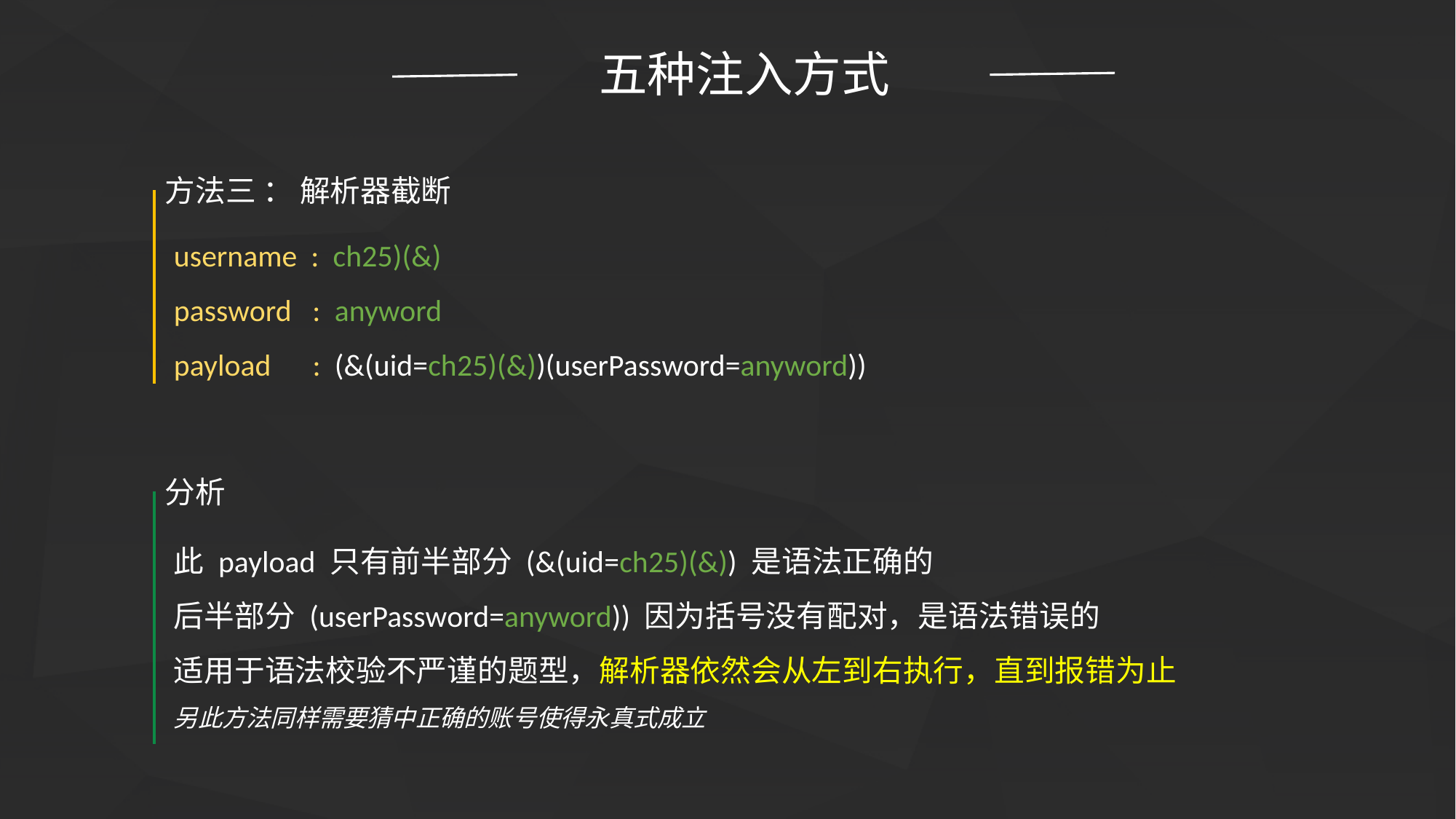

五种注入方式
方法三 ： 解析器截断
username  :  ch25)(&)
password   :  anyword
payload      :  (&(uid=ch25)(&))(userPassword=anyword))
分析
此 payload 只有前半部分 (&(uid=ch25)(&)) 是语法正确的
后半部分 (userPassword=anyword)) 因为括号没有配对，是语法错误的
适用于语法校验不严谨的题型，解析器依然会从左到右执行，直到报错为止
另此方法同样需要猜中正确的账号使得永真式成立